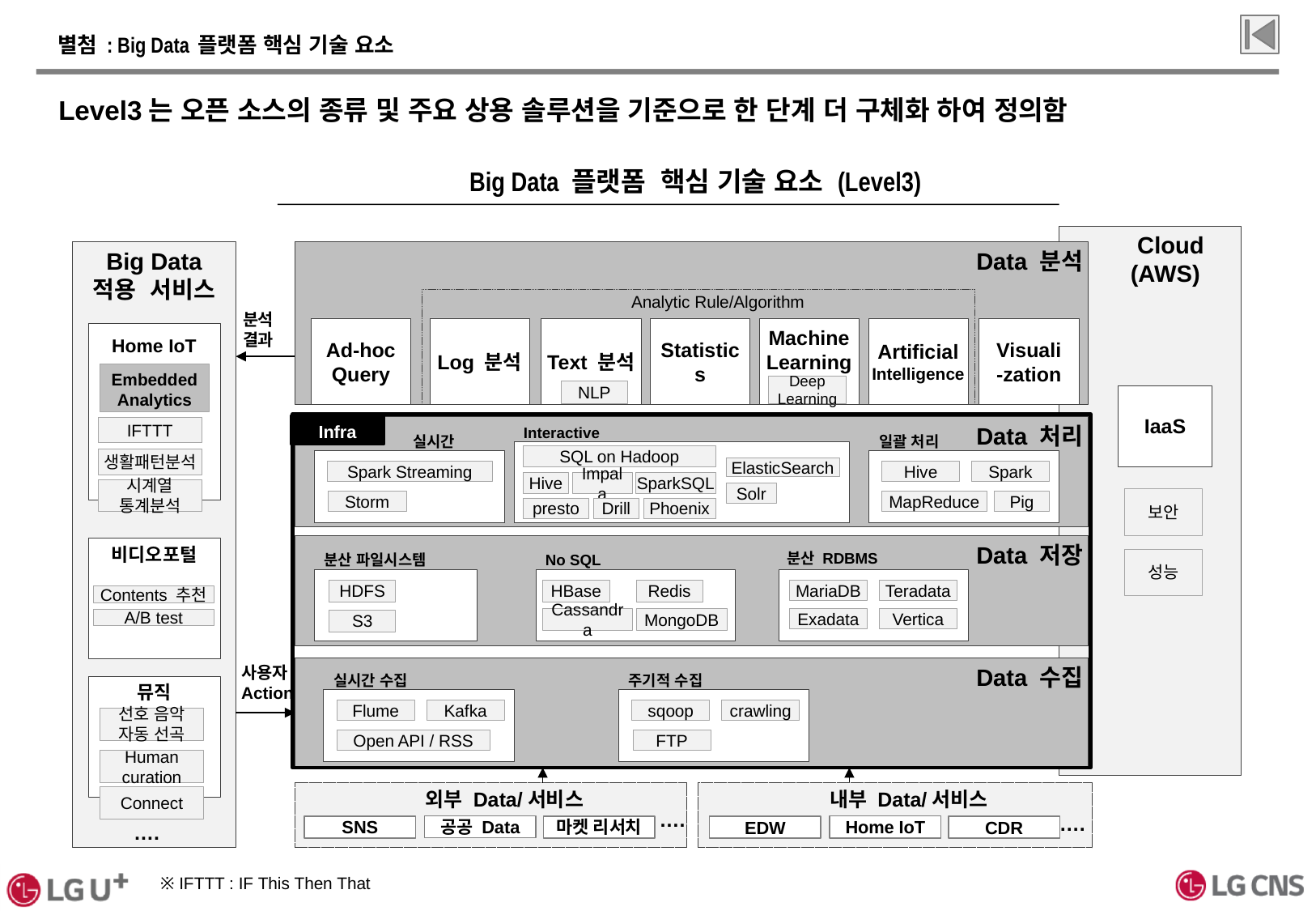

# 별첨 : Big Data 플랫폼 핵심 기술 요소
Level3는 오픈 소스의 종류 및 주요 상용 솔루션을 기준으로 한 단계 더 구체화 하여 정의함
Big Data 플랫폼  핵심 기술 요소 (Level3)

           Cloud
          (AWS)
Big Data
적용  서비스
Data 분석
Analytic Rule/Algorithm

분석
결과
Log 분석
Text 분석
Statistics
Machine
Learning

Artificial
Intelligence
Visuali
-zation
Ad-hoc
Query
Home IoT

Embedded
Analytics
Deep Learning
NLP
IaaS

Infra
Data 처리
IFTTT
Interactive
실시간
일괄 처리

SQL on Hadoop
생활패턴분석

ElasticSearch
Spark Streaming
Hive
Spark
Hive
Impala
SparkSQL
시계열 통계분석
Solr
보안
Storm
MapReduce
Pig
presto
Drill
Phoenix
Data 저장
비디오포털

분산 RDBMS
분산 파일시스템
No SQL
성능

HDFS
HBase
Redis
MariaDB
Teradata
Contents 추천
Cassandra
MongoDB
Exadata
Vertica
A/B test
S3
사용자
Action
Data 수집
실시간 수집
주기적 수집
뮤직

Flume
Kafka
sqoop
crawling
선호 음악 자동 선곡
Open API / RSS
FTP
Human curation
    외부 Data/서비스
    내부 Data/서비스
Connect
….
….
….
공공 Data
Home IoT
마켓 리서치
SNS
CDR
EDW
※ IFTTT : IF This Then That